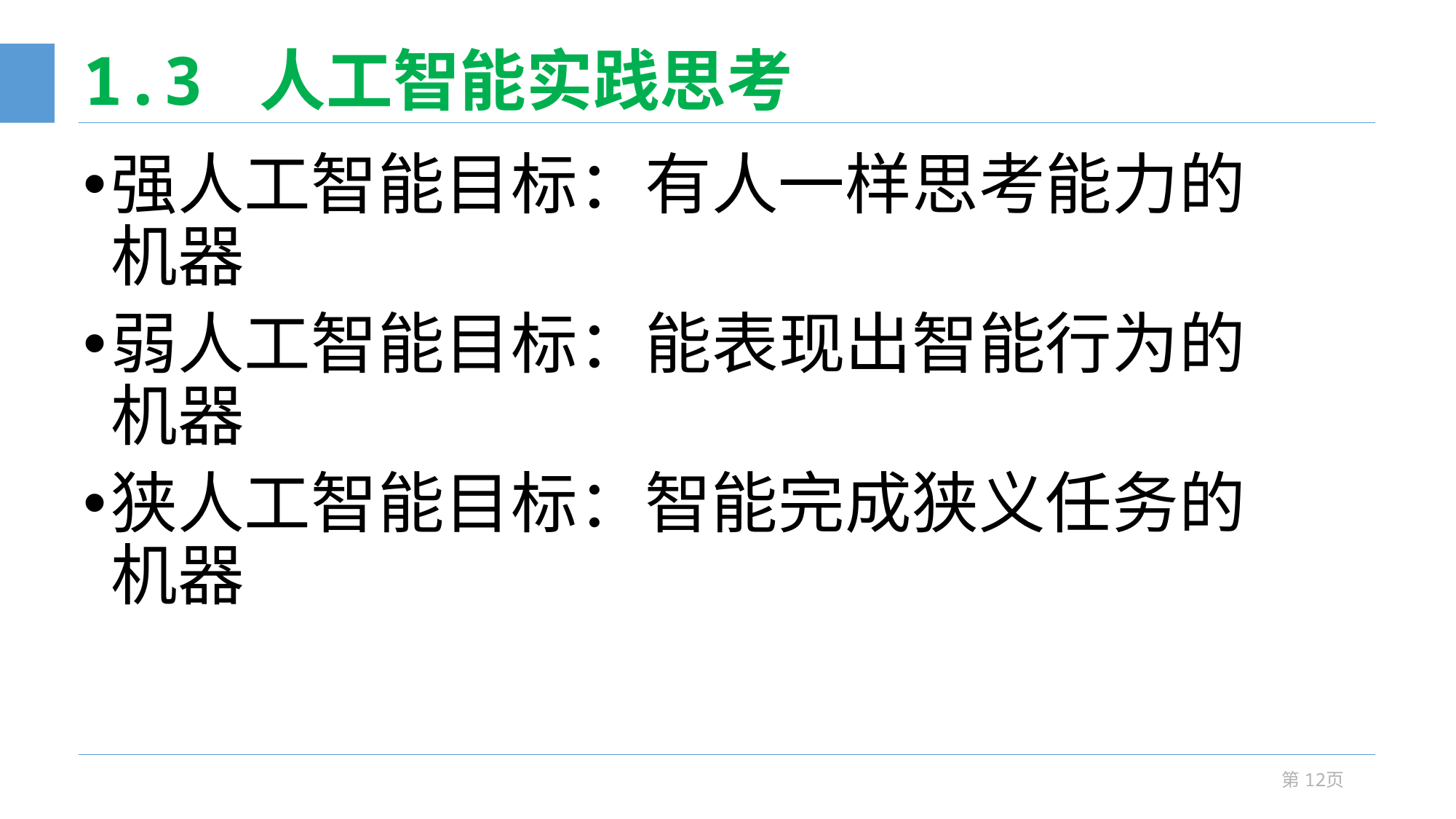

# 1.3 人工智能实践思考
强人工智能目标：有人一样思考能力的机器
弱人工智能目标：能表现出智能行为的机器
狭人工智能目标：智能完成狭义任务的机器

第12页